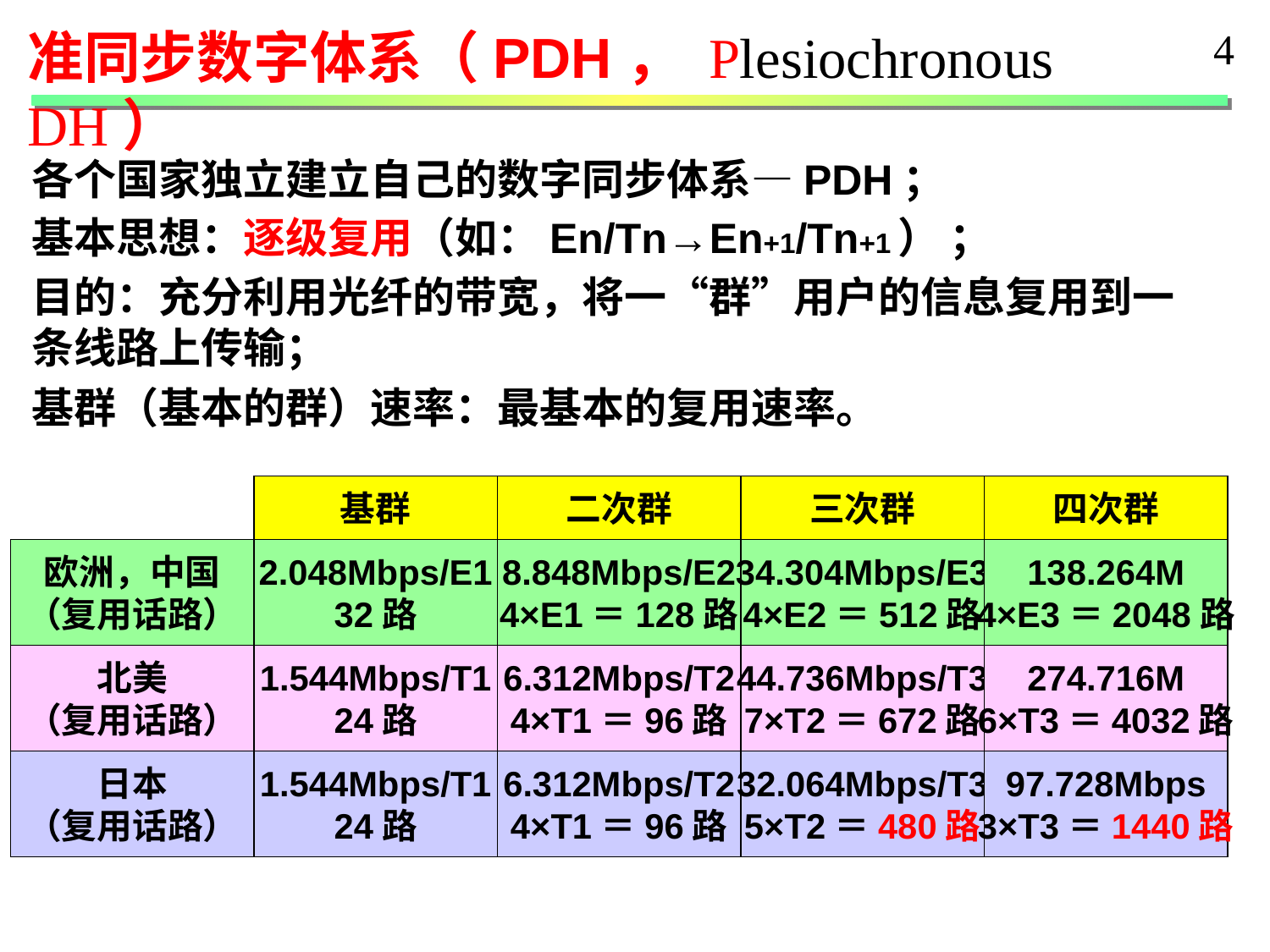

准同步数字体系（PDH， Plesiochronous DH）
4

各个国家独立建立自己的数字同步体系—PDH；
基本思想：逐级复用（如：En/Tn→En+1/Tn+1） ；
目的：充分利用光纤的带宽，将一“群”用户的信息复用到一条线路上传输；
基群（基本的群）速率：最基本的复用速率。
基群
二次群
三次群
四次群
欧洲，中国
（复用话路）
2.048Mbps/E1
32路
8.848Mbps/E2
4×E1＝128路
34.304Mbps/E3
4×E2＝512路
138.264M
4×E3＝2048路
北美
（复用话路）
1.544Mbps/T1
24路
6.312Mbps/T2
4×T1＝96路
44.736Mbps/T3
7×T2＝672路
274.716M
6×T3＝4032路
日本
（复用话路）
1.544Mbps/T1
24路
6.312Mbps/T2
4×T1＝96路
32.064Mbps/T3
5×T2＝480路
97.728Mbps
3×T3＝1440路